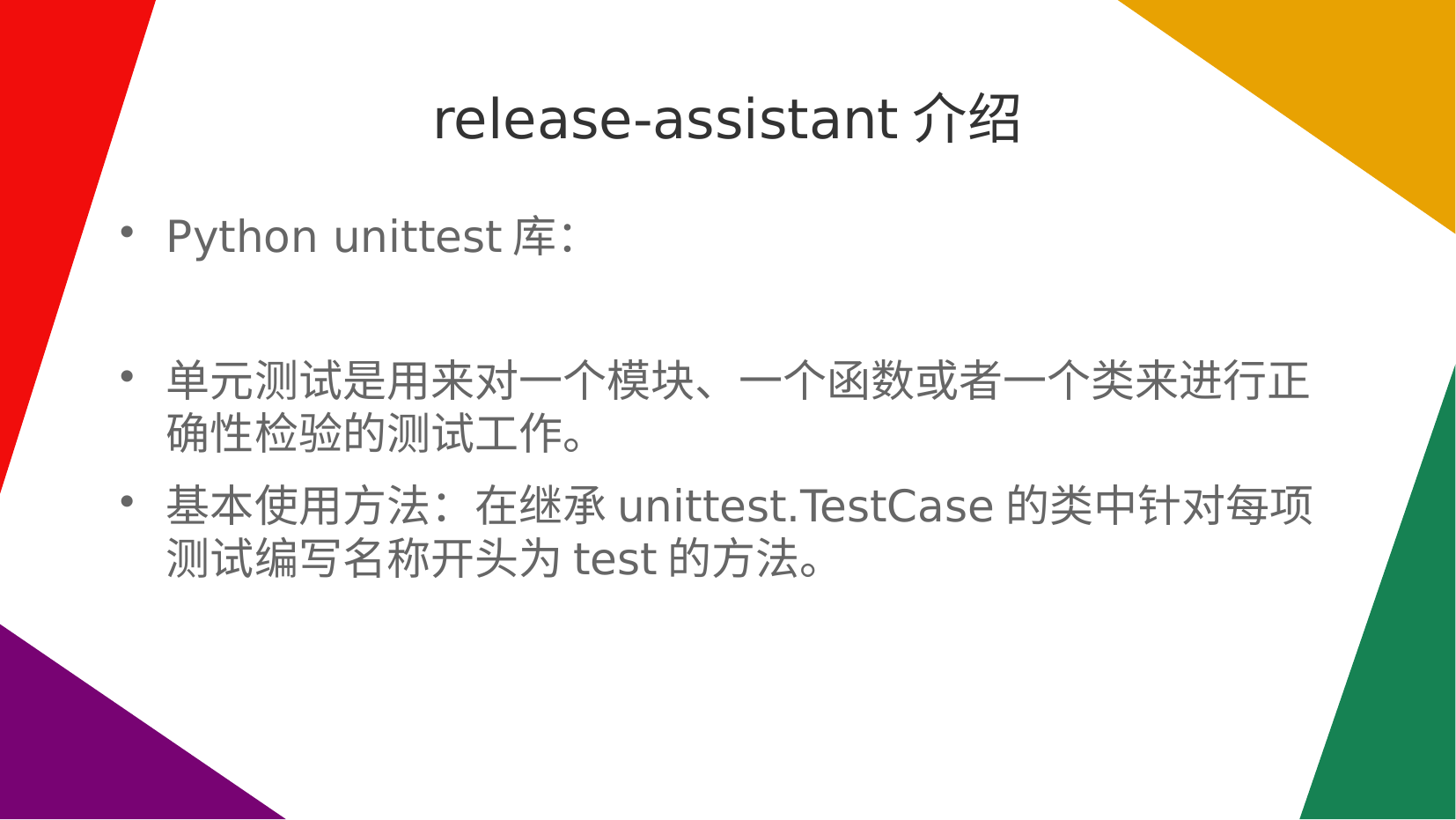

# release-assistant介绍
Python unittest库：

单元测试是用来对一个模块、一个函数或者一个类来进行正确性检验的测试工作。
基本使用方法：在继承unittest.TestCase的类中针对每项测试编写名称开头为test的方法。